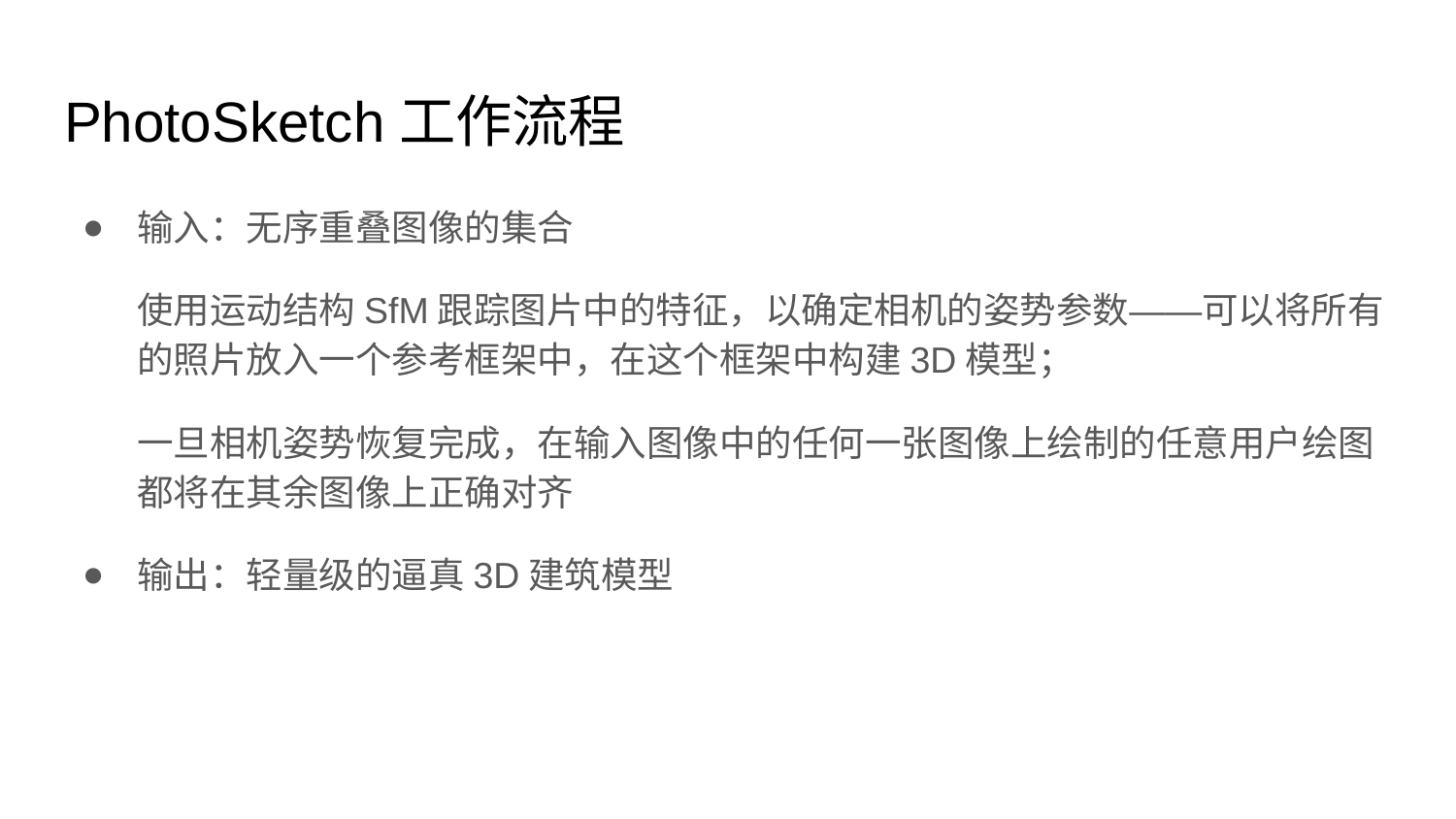

# PhotoSketch工作流程
输入：无序重叠图像的集合
使用运动结构SfM跟踪图片中的特征，以确定相机的姿势参数——可以将所有的照片放入一个参考框架中，在这个框架中构建3D模型；
一旦相机姿势恢复完成，在输入图像中的任何一张图像上绘制的任意用户绘图都将在其余图像上正确对齐
输出：轻量级的逼真3D建筑模型